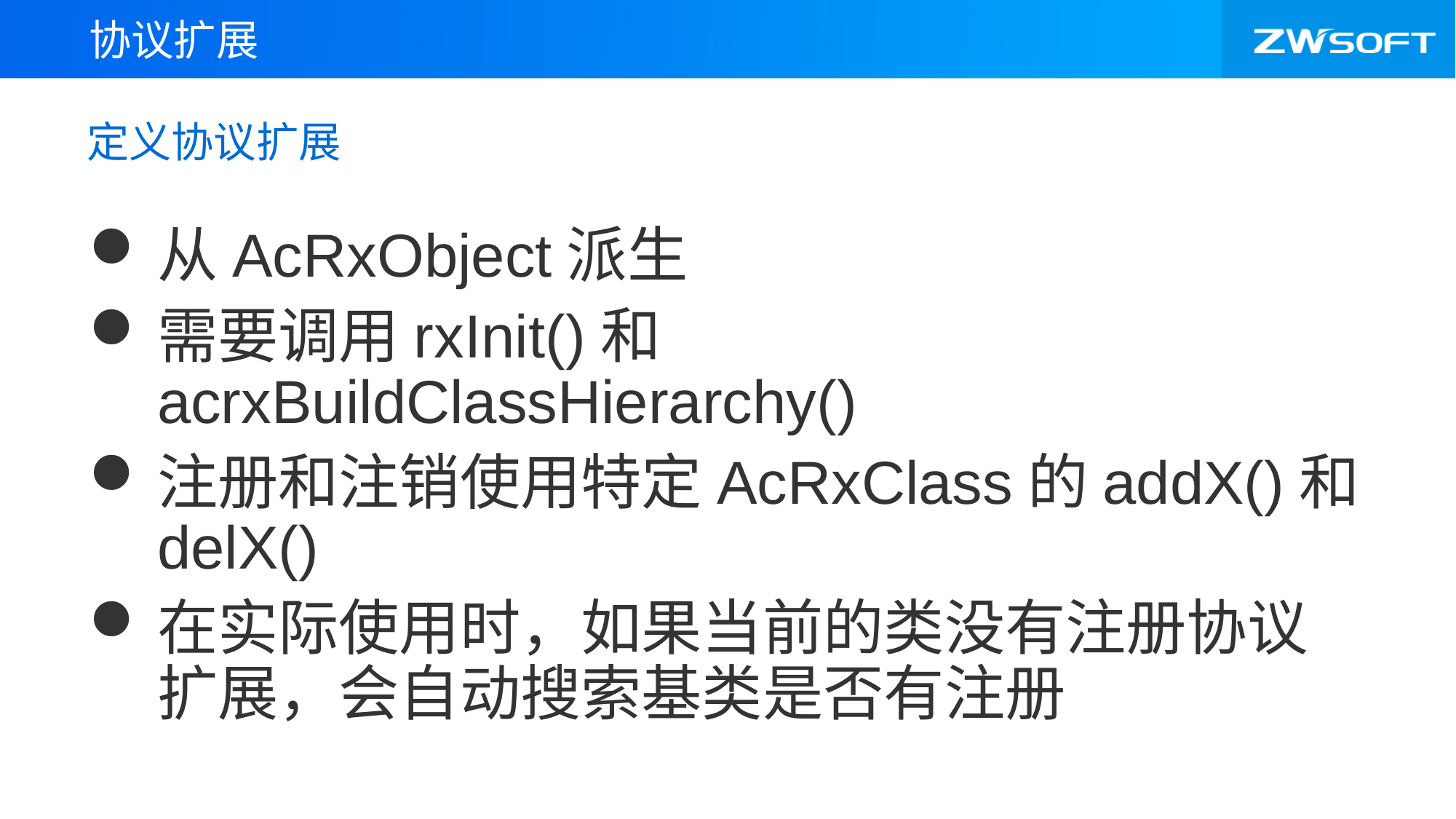

协议扩展
# 定义协议扩展
从AcRxObject派生
需要调用rxInit()和acrxBuildClassHierarchy()
注册和注销使用特定AcRxClass的addX()和delX()
在实际使用时，如果当前的类没有注册协议扩展，会自动搜索基类是否有注册